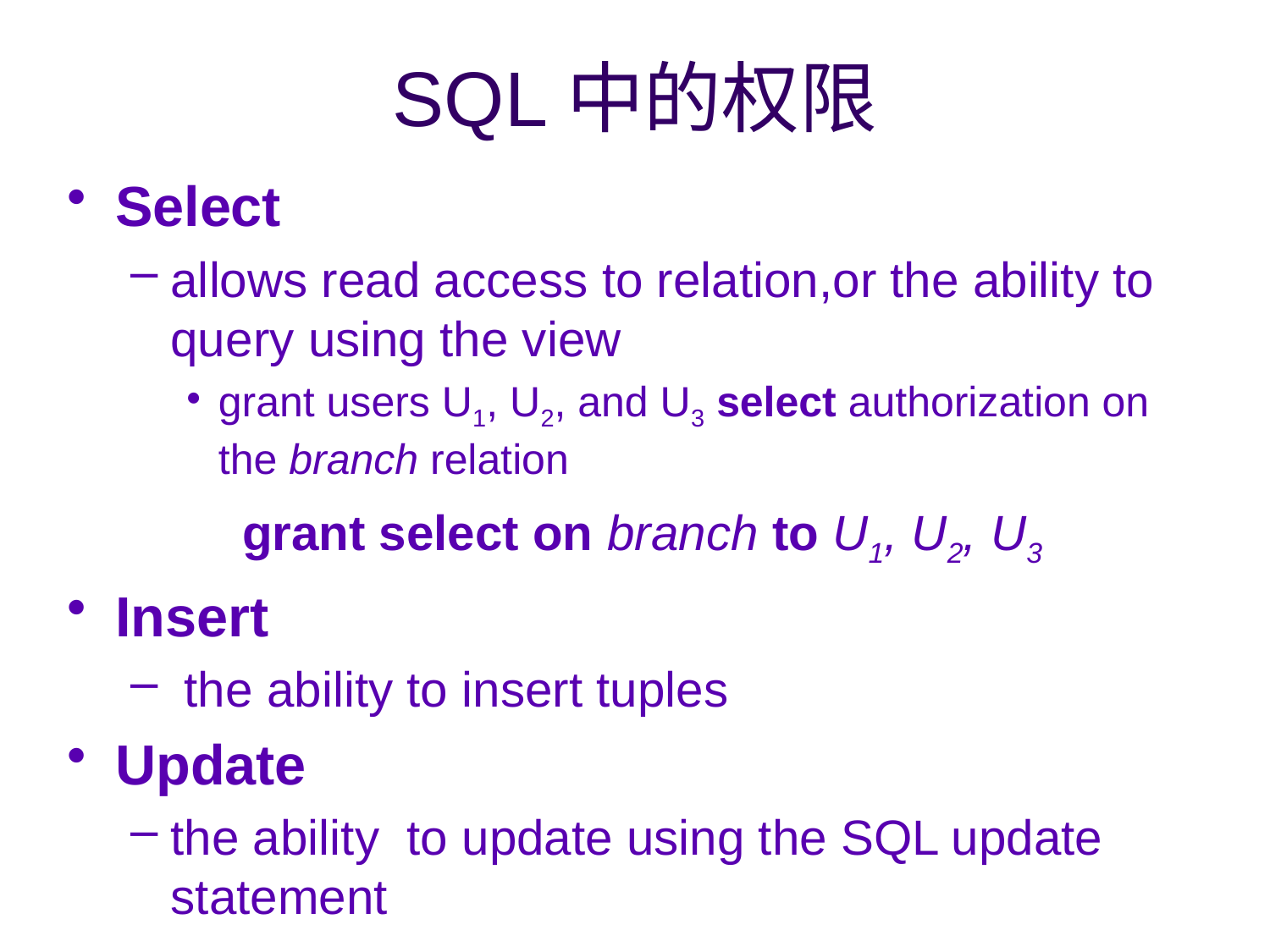

# SQL中的权限
Select
allows read access to relation,or the ability to query using the view
grant users U1, U2, and U3 select authorization on the branch relation
		grant select on branch to U1, U2, U3
Insert
 the ability to insert tuples
Update
the ability  to update using the SQL update statement